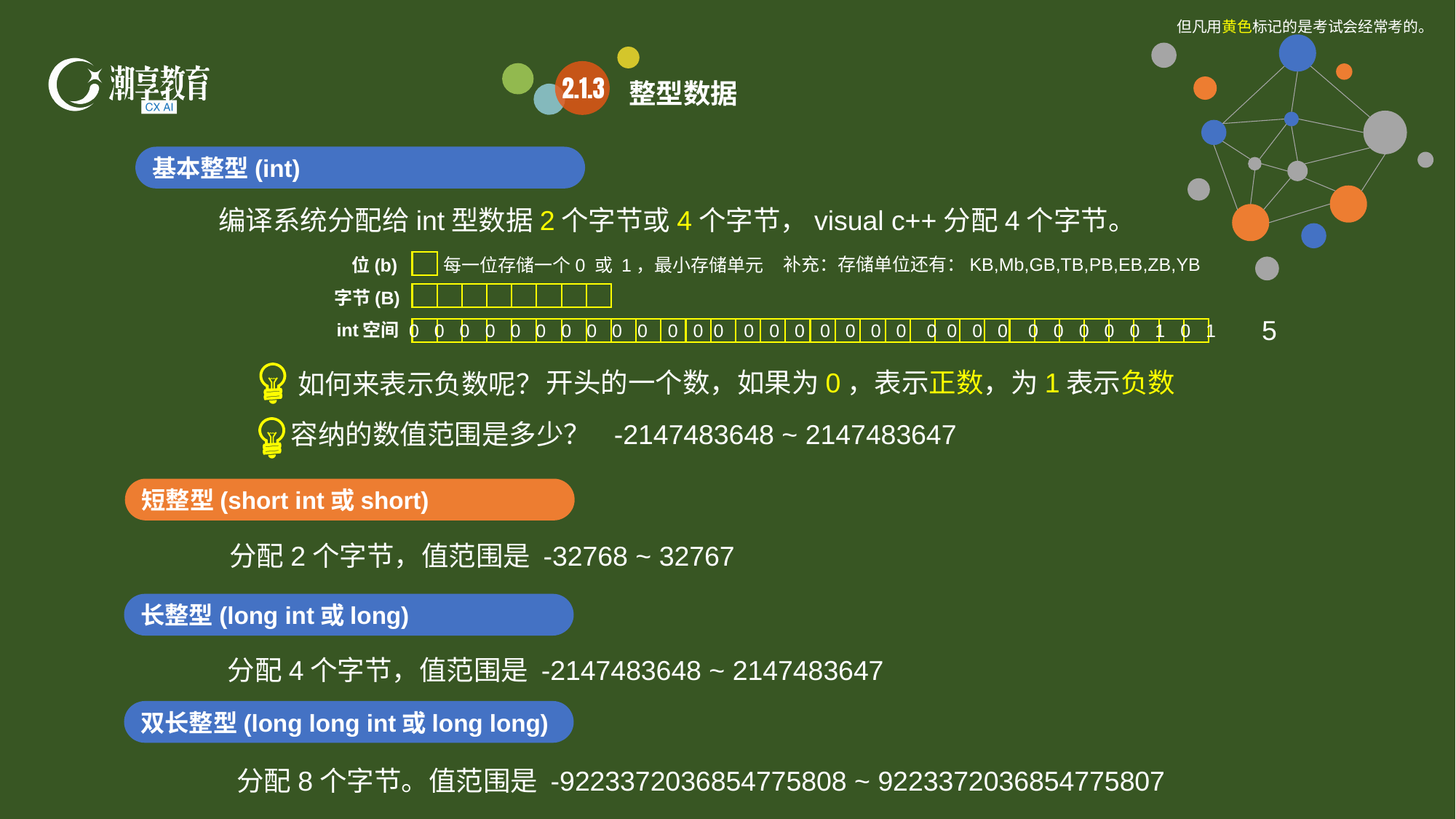

但凡用黄色标记的是考试会经常考的。

整型数据
2.1.3

基本整型(int)
编译系统分配给int型数据2个字节或4个字节，visual c++分配4个字节。
补充：存储单位还有：KB,Mb,GB,TB,PB,EB,ZB,YB
位(b)
每一位存储一个0 或 1，最小存储单元

字节(B)

5
int空间
0   0   0   0   0   0   0   0   0   0    0   0  0    0   0   0   0   0   0   0    0  0   0   0    0   0   0   0   0   1   0   1

开头的一个数，如果为0，表示正数，为1表示负数
如何来表示负数呢？

-2147483648 ~ 2147483647
容纳的数值范围是多少？

短整型(short int或short)
分配2个字节，值范围是 -32768 ~ 32767
长整型(long int或long)
分配4个字节，值范围是 -2147483648 ~ 2147483647
双长整型(long long int或long long)
分配8个字节。值范围是 -9223372036854775808 ~ 9223372036854775807